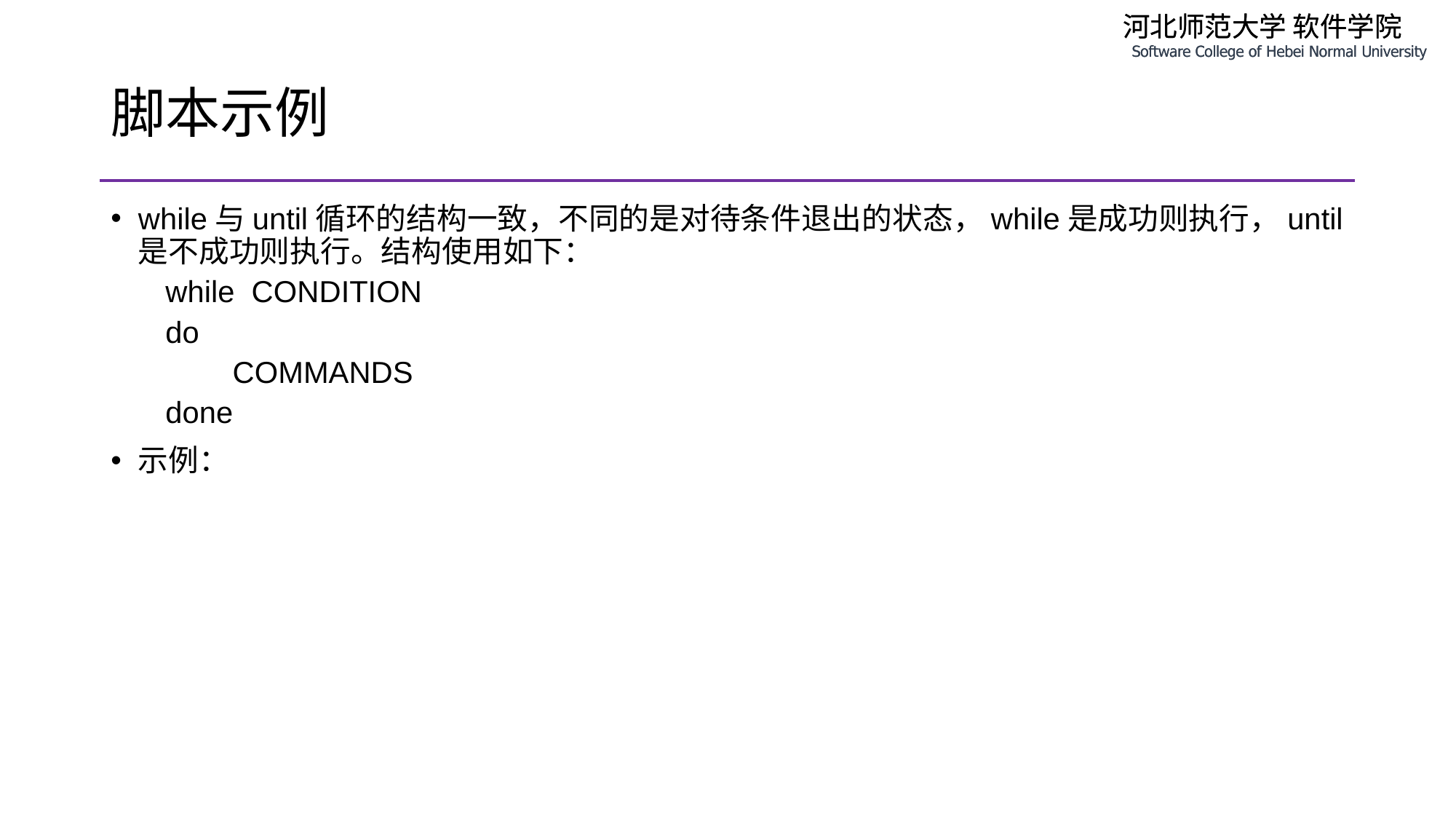

# 脚本示例
while与until循环的结构一致，不同的是对待条件退出的状态，while是成功则执行，until是不成功则执行。结构使用如下：
while  CONDITION
do
        COMMANDS
done
示例：